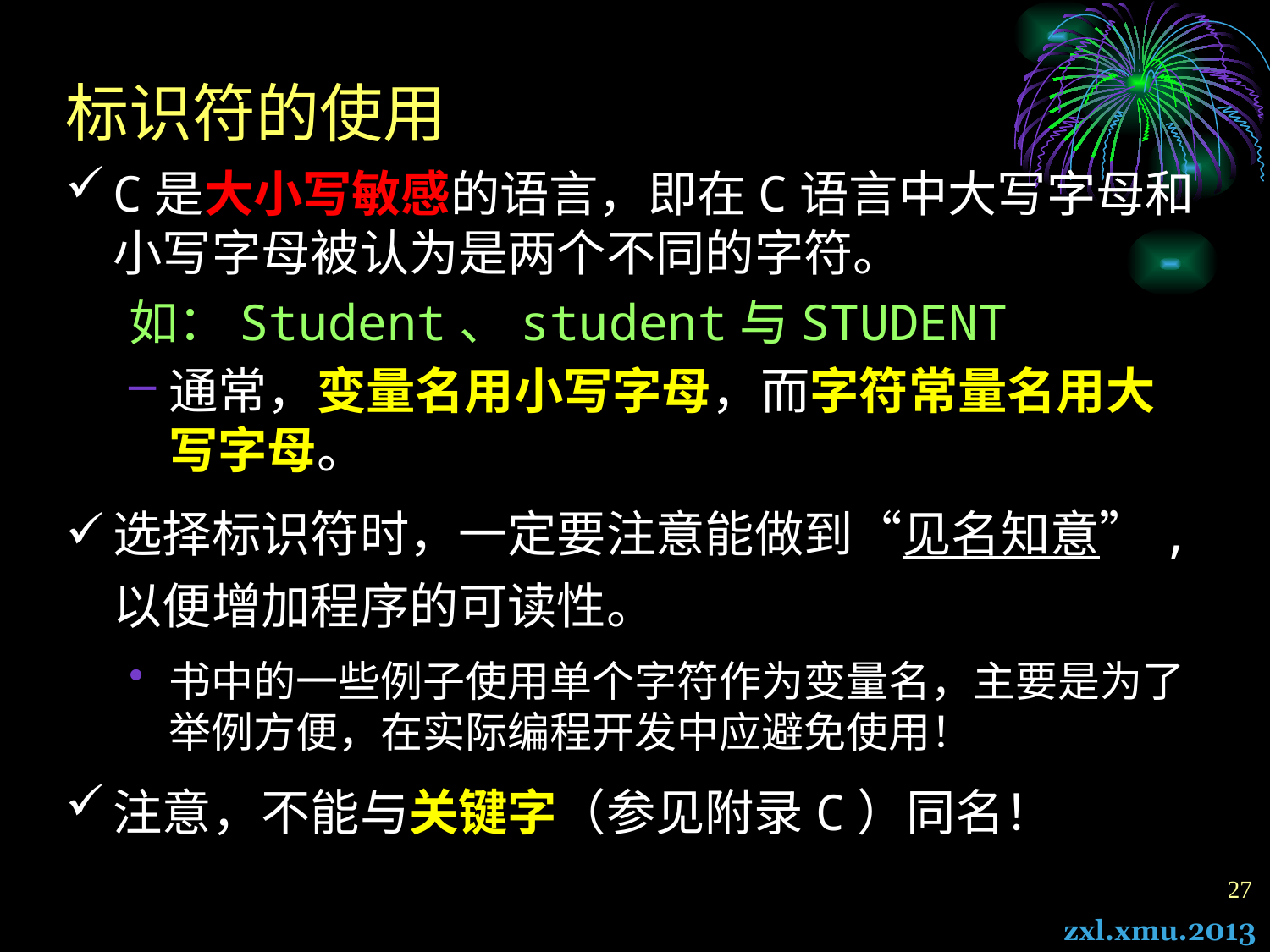

# 标识符的使用
C是大小写敏感的语言，即在C语言中大写字母和小写字母被认为是两个不同的字符。
如：Student、student与STUDENT
通常，变量名用小写字母，而字符常量名用大写字母。
选择标识符时，一定要注意能做到“见名知意”,以便增加程序的可读性。
书中的一些例子使用单个字符作为变量名，主要是为了举例方便，在实际编程开发中应避免使用！
注意，不能与关键字（参见附录C）同名！

27